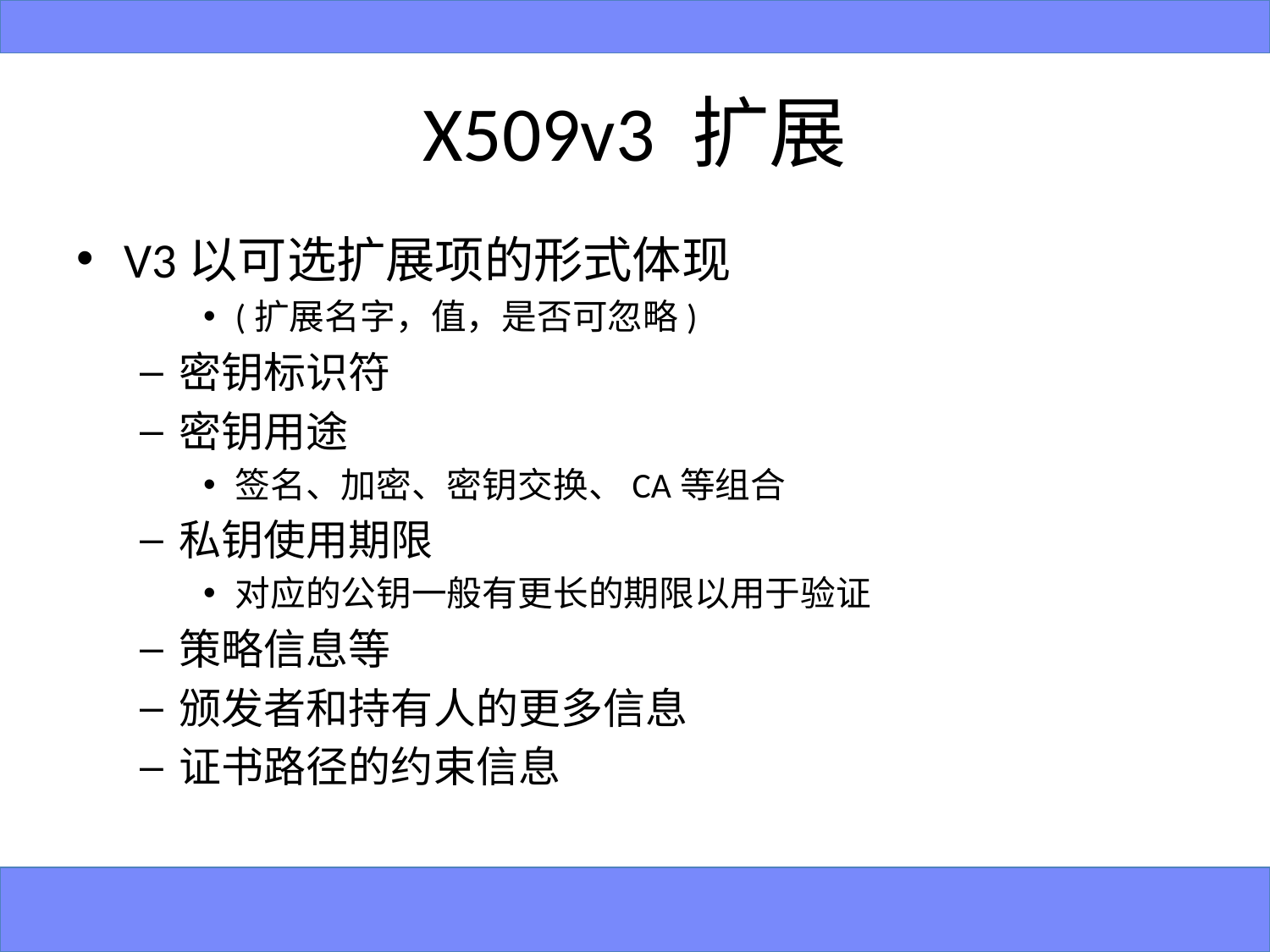

# X509v3 扩展
V3以可选扩展项的形式体现
(扩展名字，值，是否可忽略)
密钥标识符
密钥用途
签名、加密、密钥交换、CA等组合
私钥使用期限
对应的公钥一般有更长的期限以用于验证
策略信息等
颁发者和持有人的更多信息
证书路径的约束信息